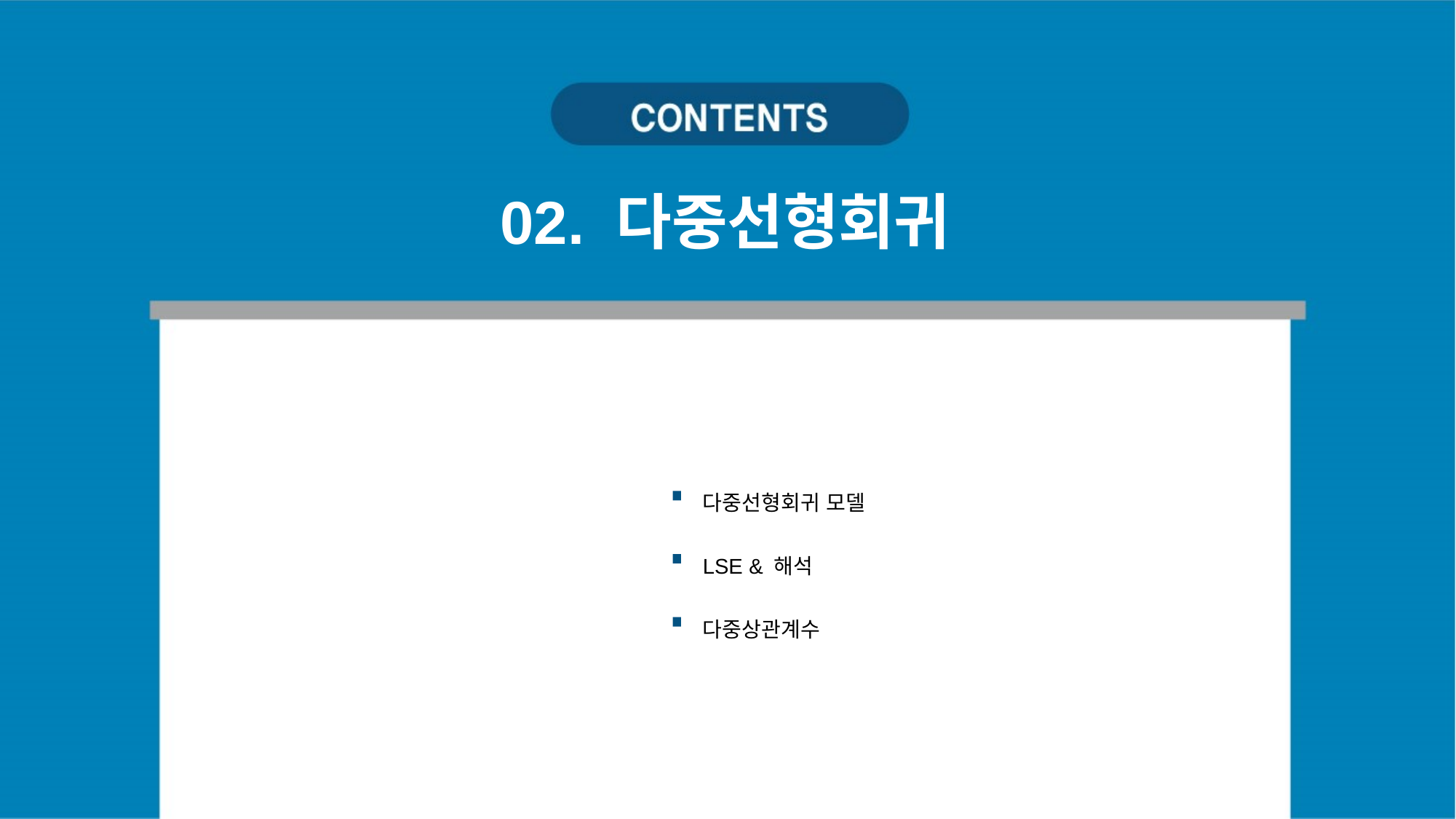

02. 다중선형회귀
다중선형회귀 모델

LSE & 해석

다중상관계수